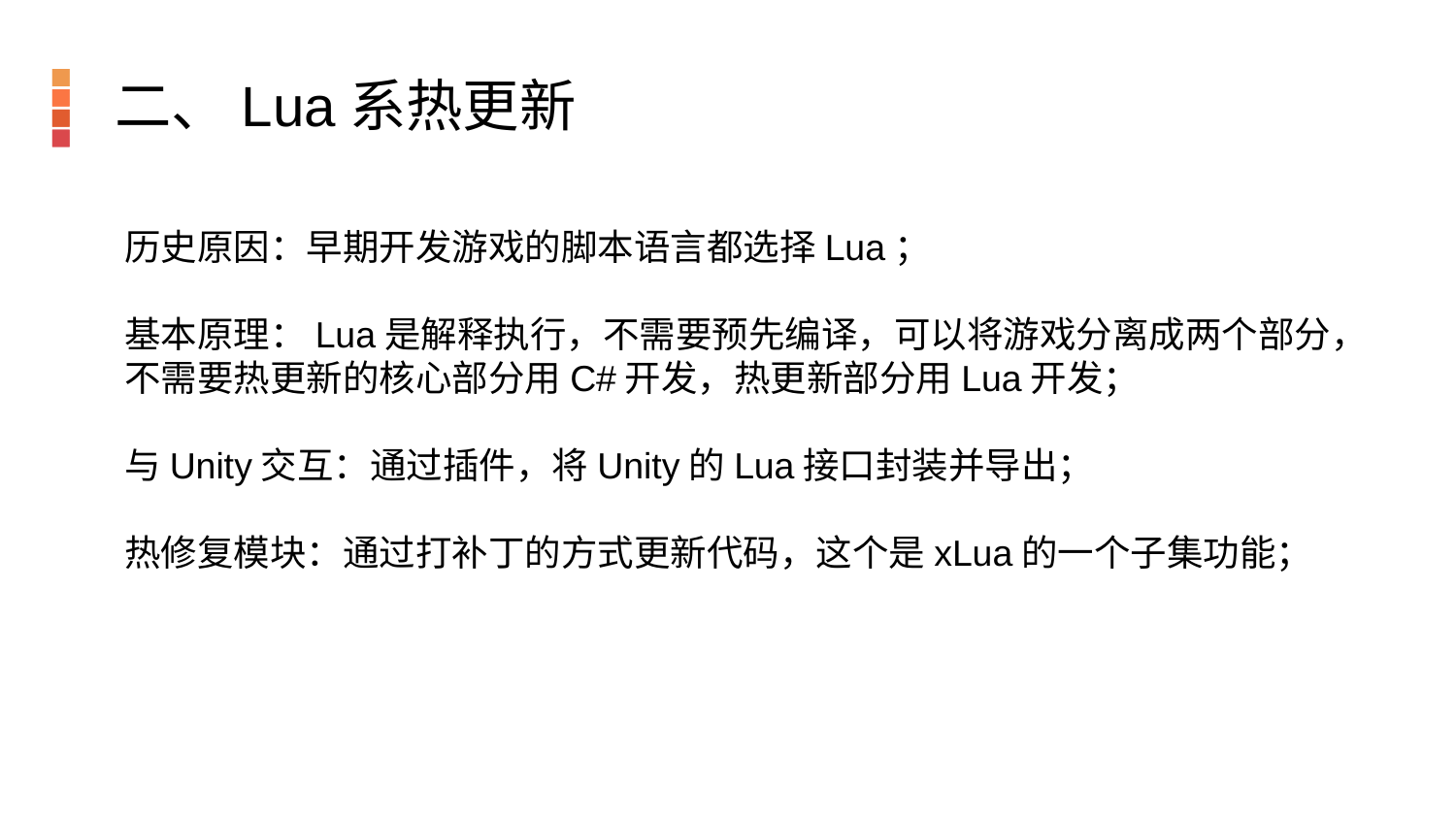

# 二、Lua系热更新
历史原因：早期开发游戏的脚本语言都选择Lua；

基本原理：Lua是解释执行，不需要预先编译，可以将游戏分离成两个部分，不需要热更新的核心部分用C#开发，热更新部分用Lua开发；

与Unity交互：通过插件，将Unity的Lua接口封装并导出；

热修复模块：通过打补丁的方式更新代码，这个是xLua的一个子集功能；